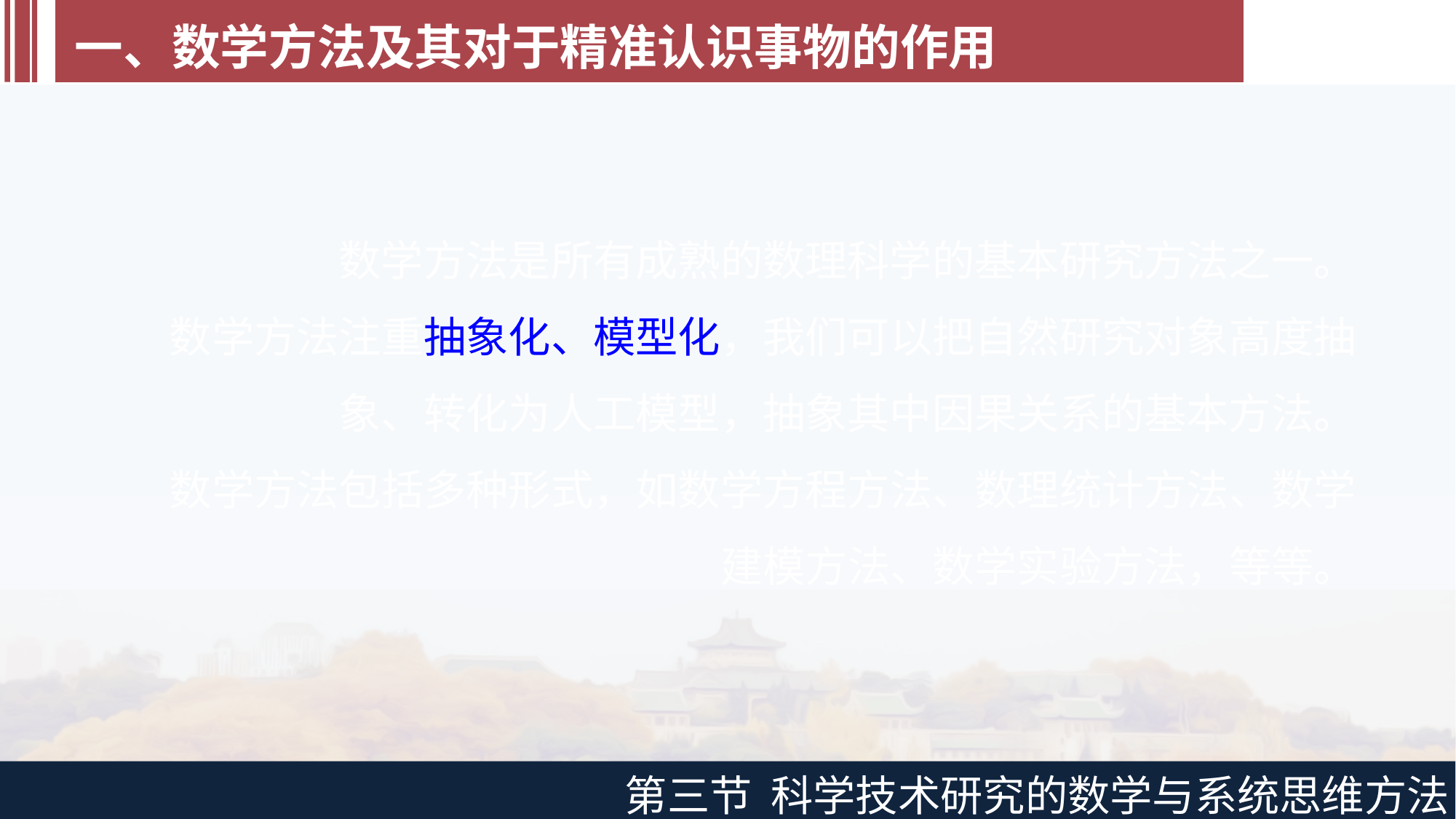

一、数学方法及其对于精准认识事物的作用
数学方法是所有成熟的数理科学的基本研究方法之一。
数学方法注重抽象化、模型化，我们可以把自然研究对象高度抽象、转化为人工模型，抽象其中因果关系的基本方法。
数学方法包括多种形式，如数学方程方法、数理统计方法、数学建模方法、数学实验方法，等等。
第三节  科学技术研究的数学与系统思维方法